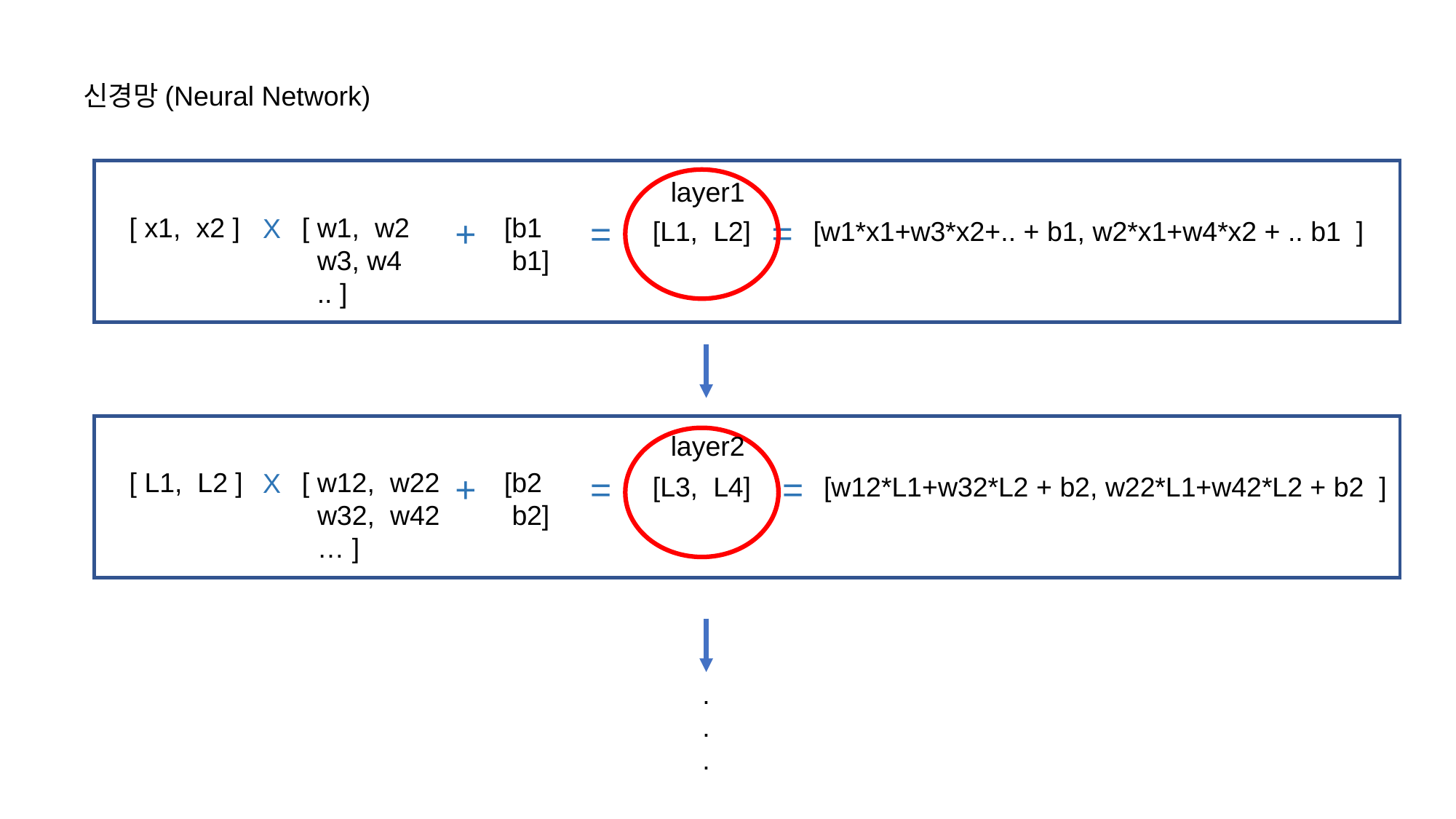

신경망(Neural Network)

layer1

[b1
 b1]
[ x1,  x2 ]
[ w1,  w2
  w3, w4
  .. ]
=
X
+
=
[L1,  L2]
[w1*x1+w3*x2+.. + b1, w2*x1+w4*x2 + .. b1  ]

layer2

[b2
 b2]
[ L1,  L2 ]
[ w12,  w22
  w32,  w42
  … ]
X
+
=
=
[L3,  L4]
[w12*L1+w32*L2 + b2, w22*L1+w42*L2 + b2  ]
.
.
.